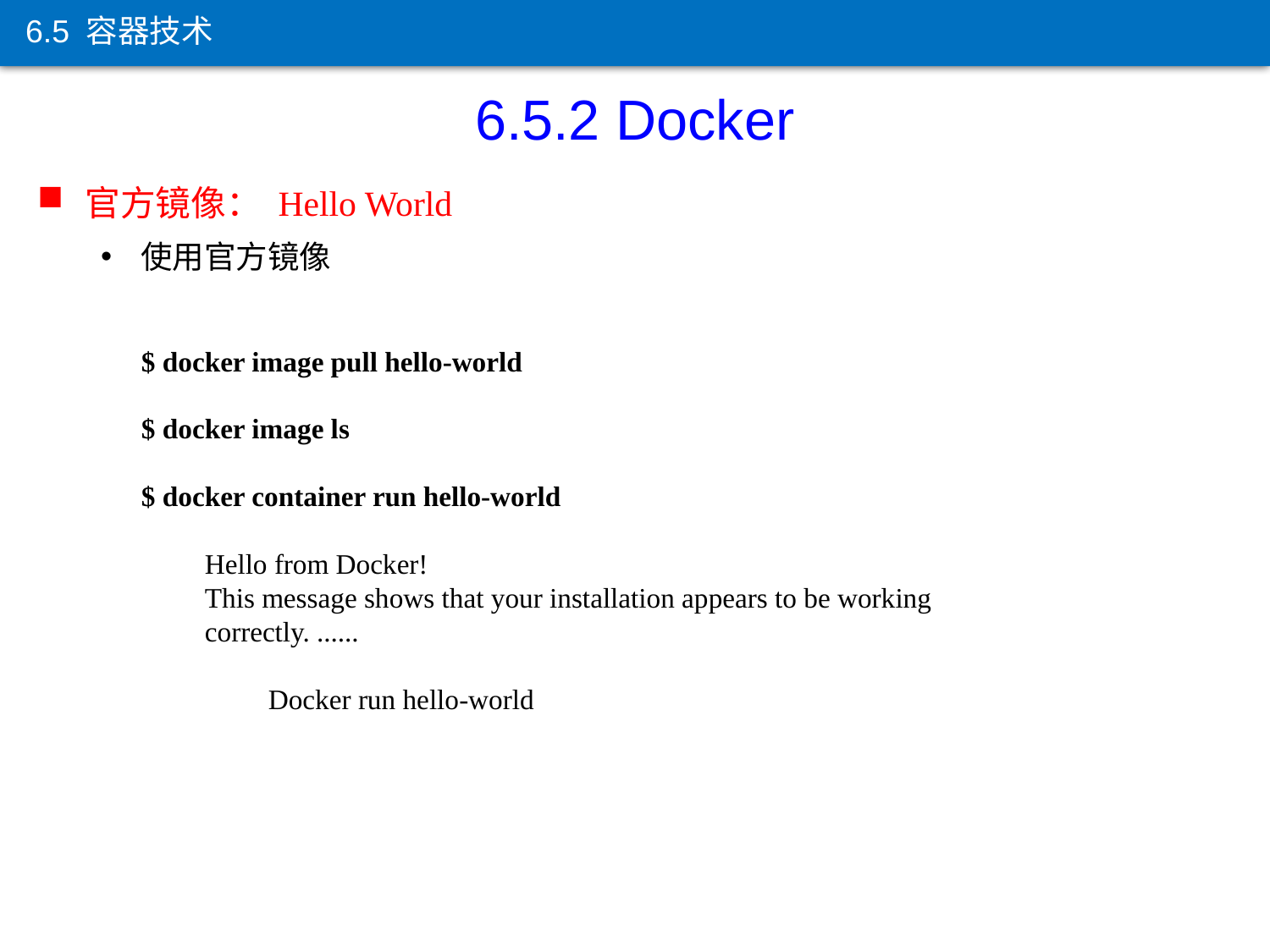

6.5 容器技术
6.5.2 Docker
官方镜像： Hello World
使用官方镜像

$ docker image pull hello-world

$ docker image ls

$ docker container run hello-world

Hello from Docker!
This message shows that your installation appears to be working
correctly. ......

Docker run hello-world
38